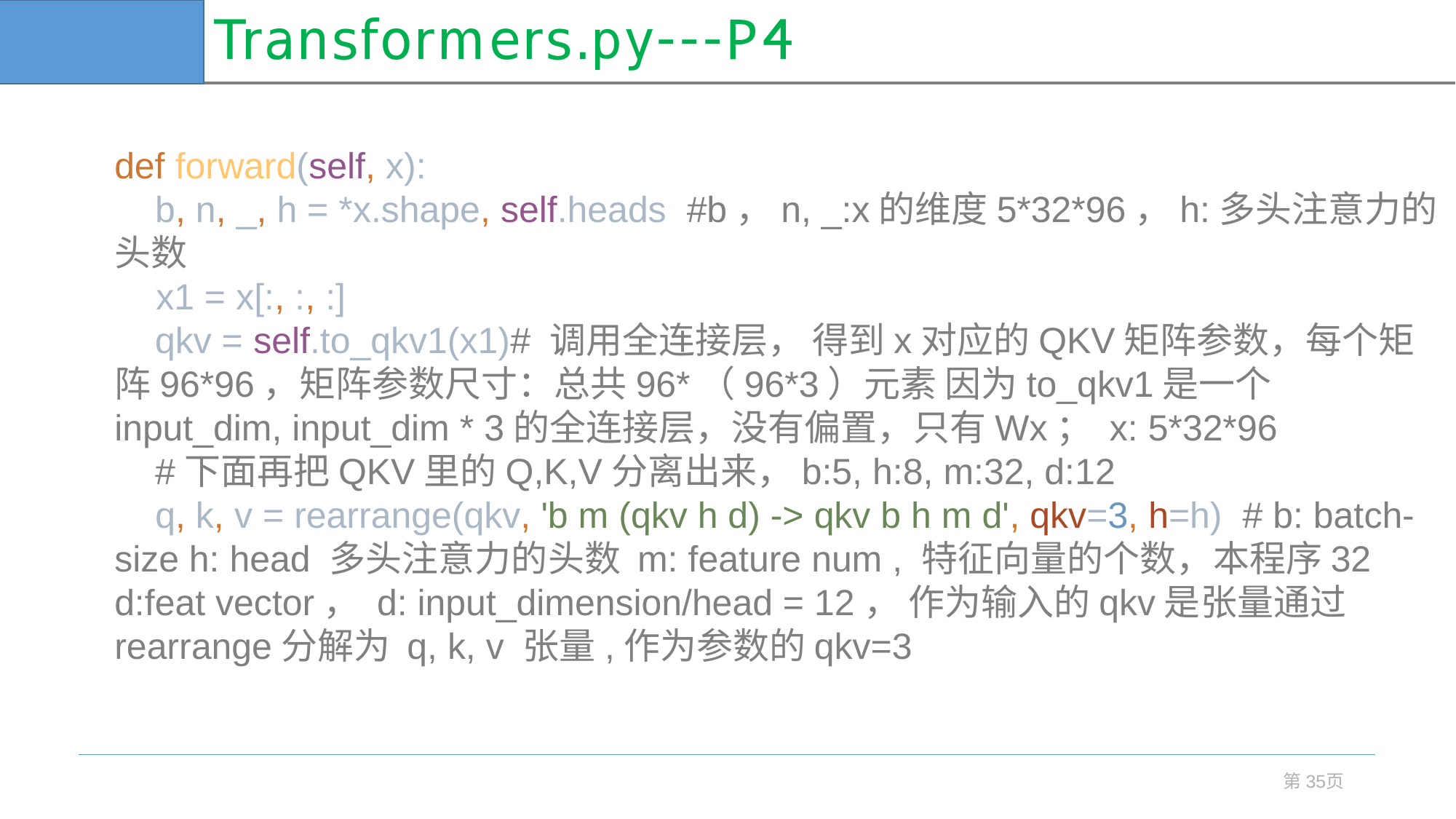

# Transformers.py---P4
def forward(self, x):
    b, n, _, h = *x.shape, self.heads  #b，n, _:x的维度5*32*96，h:多头注意力的头数
    x1 = x[:, :, :]
    qkv = self.to_qkv1(x1)# 调用全连接层， 得到x对应的QKV矩阵参数，每个矩阵96*96，矩阵参数尺寸：总共96*（96*3）元素 因为to_qkv1是一个input_dim, input_dim * 3的全连接层，没有偏置，只有Wx； x: 5*32*96
    #下面再把QKV里的Q,K,V分离出来，b:5, h:8, m:32, d:12
    q, k, v = rearrange(qkv, 'b m (qkv h d) -> qkv b h m d', qkv=3, h=h)  # b: batch-size h: head 多头注意力的头数 m: feature num , 特征向量的个数，本程序32   d:feat vector， d: input_dimension/head = 12， 作为输入的qkv是张量通过rearrange分解为 q, k, v 张量,作为参数的qkv=3
第35页